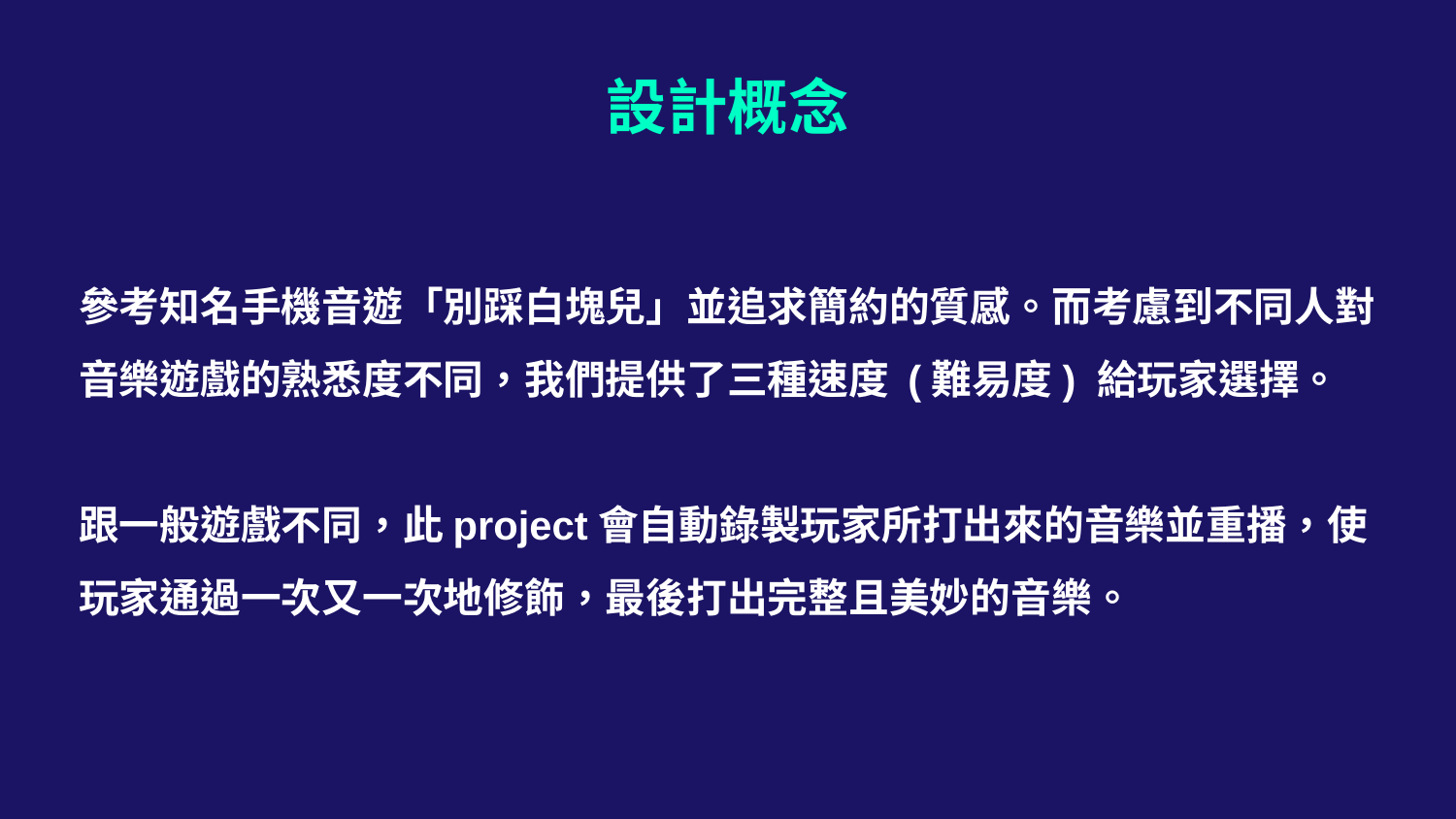

# 設計概念

參考知名手機音遊「別踩白塊兒」並追求簡約的質感。而考慮到不同人對音樂遊戲的熟悉度不同，我們提供了三種速度 (難易度) 給玩家選擇。

跟一般遊戲不同，此project會自動錄製玩家所打出來的音樂並重播，使玩家通過一次又一次地修飾，最後打出完整且美妙的音樂。